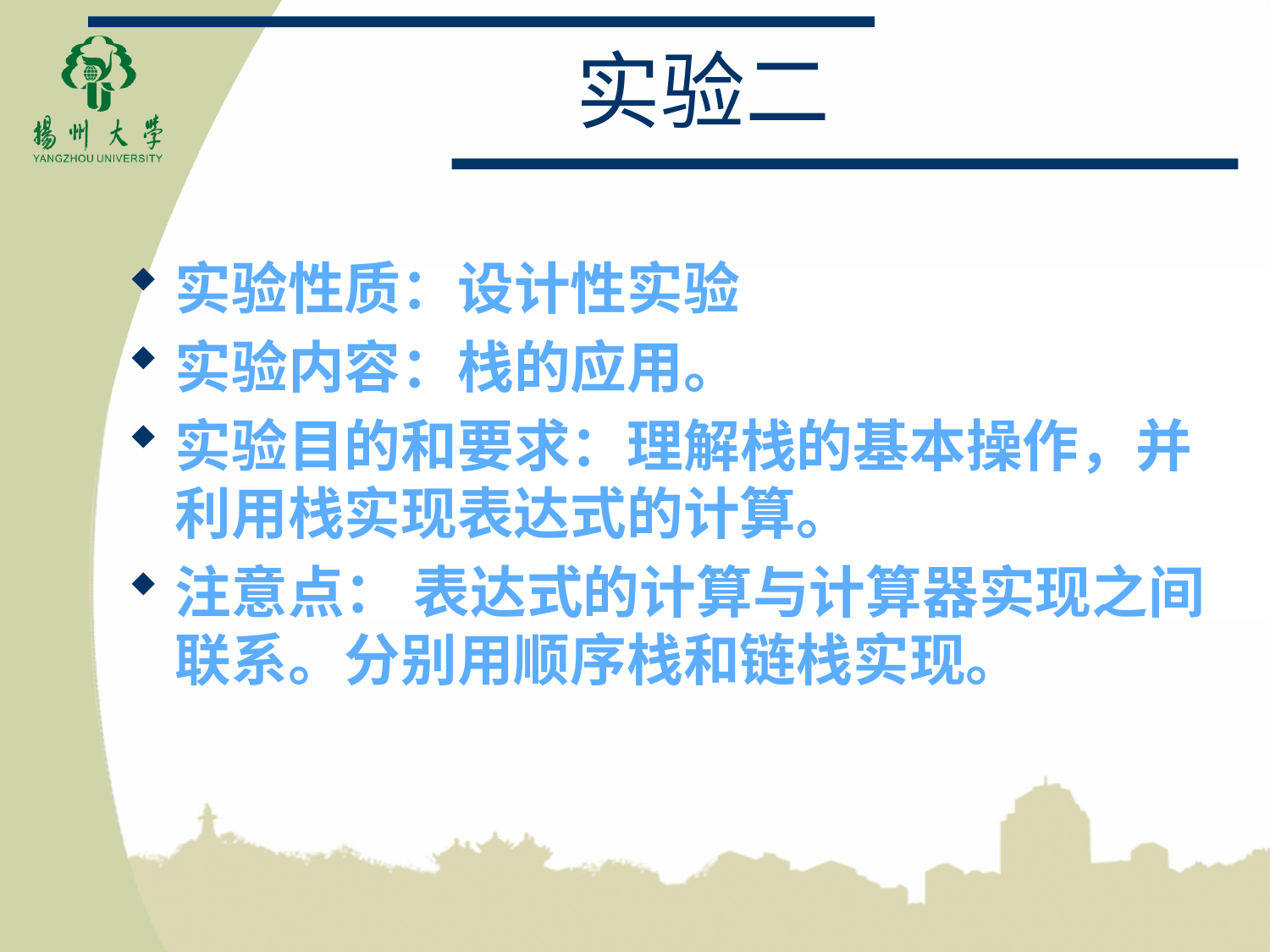

# 实验二
实验性质：设计性实验
实验内容：栈的应用。
实验目的和要求：理解栈的基本操作，并利用栈实现表达式的计算。
注意点： 表达式的计算与计算器实现之间联系。分别用顺序栈和链栈实现。